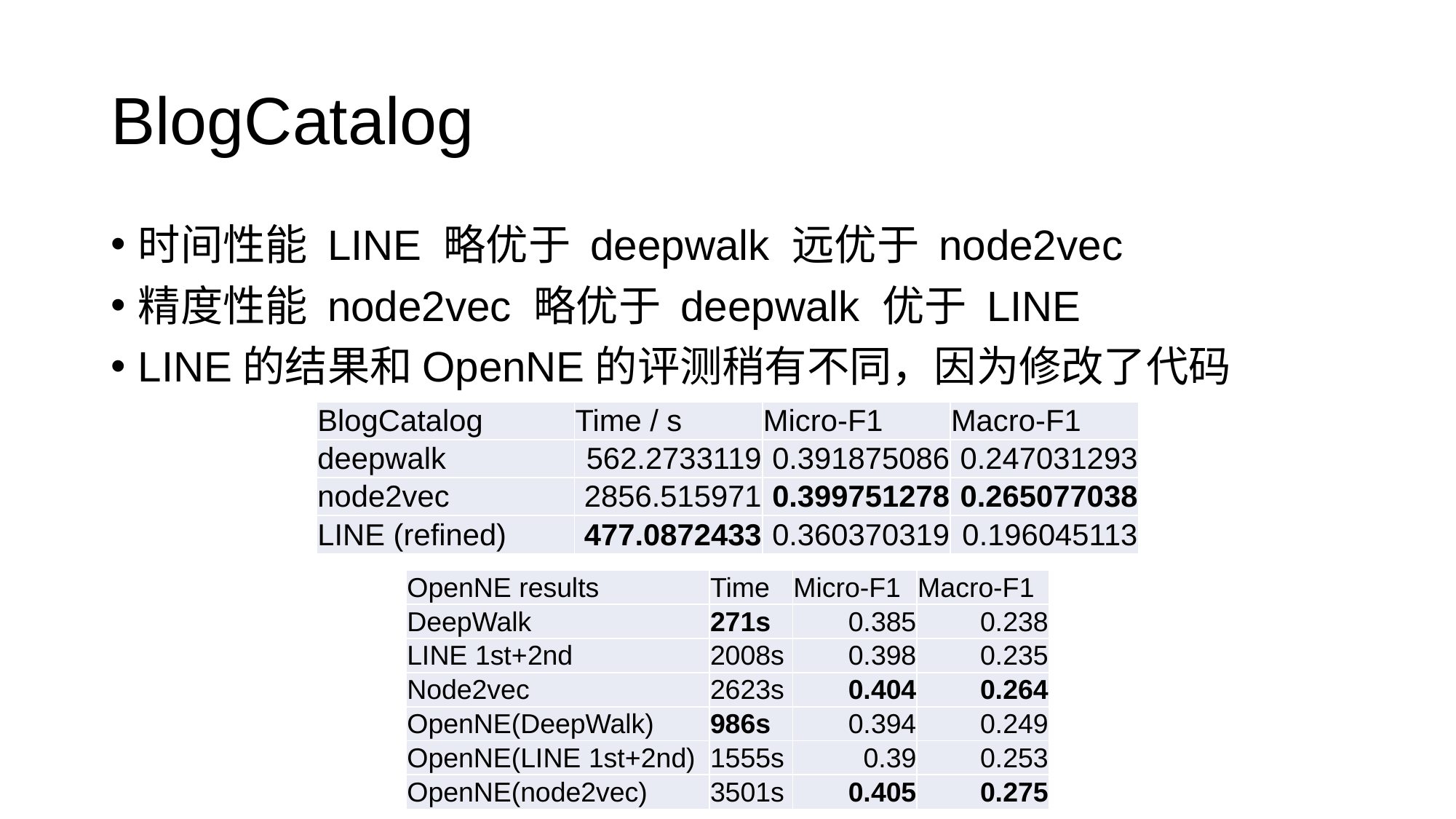

# BlogCatalog
时间性能 LINE 略优于 deepwalk 远优于 node2vec
精度性能 node2vec 略优于 deepwalk 优于 LINE
LINE的结果和OpenNE的评测稍有不同，因为修改了代码
| BlogCatalog | Time / s | Micro-F1 | Macro-F1 |
| --- | --- | --- | --- |
| deepwalk | 562.2733119 | 0.391875086 | 0.247031293 |
| node2vec | 2856.515971 | 0.399751278 | 0.265077038 |
| LINE (refined) | 477.0872433 | 0.360370319 | 0.196045113 |
| OpenNE results | Time | Micro-F1 | Macro-F1 |
| --- | --- | --- | --- |
| DeepWalk | 271s | 0.385 | 0.238 |
| LINE 1st+2nd | 2008s | 0.398 | 0.235 |
| Node2vec | 2623s | 0.404 | 0.264 |
| OpenNE(DeepWalk) | 986s | 0.394 | 0.249 |
| OpenNE(LINE 1st+2nd) | 1555s | 0.39 | 0.253 |
| OpenNE(node2vec) | 3501s | 0.405 | 0.275 |